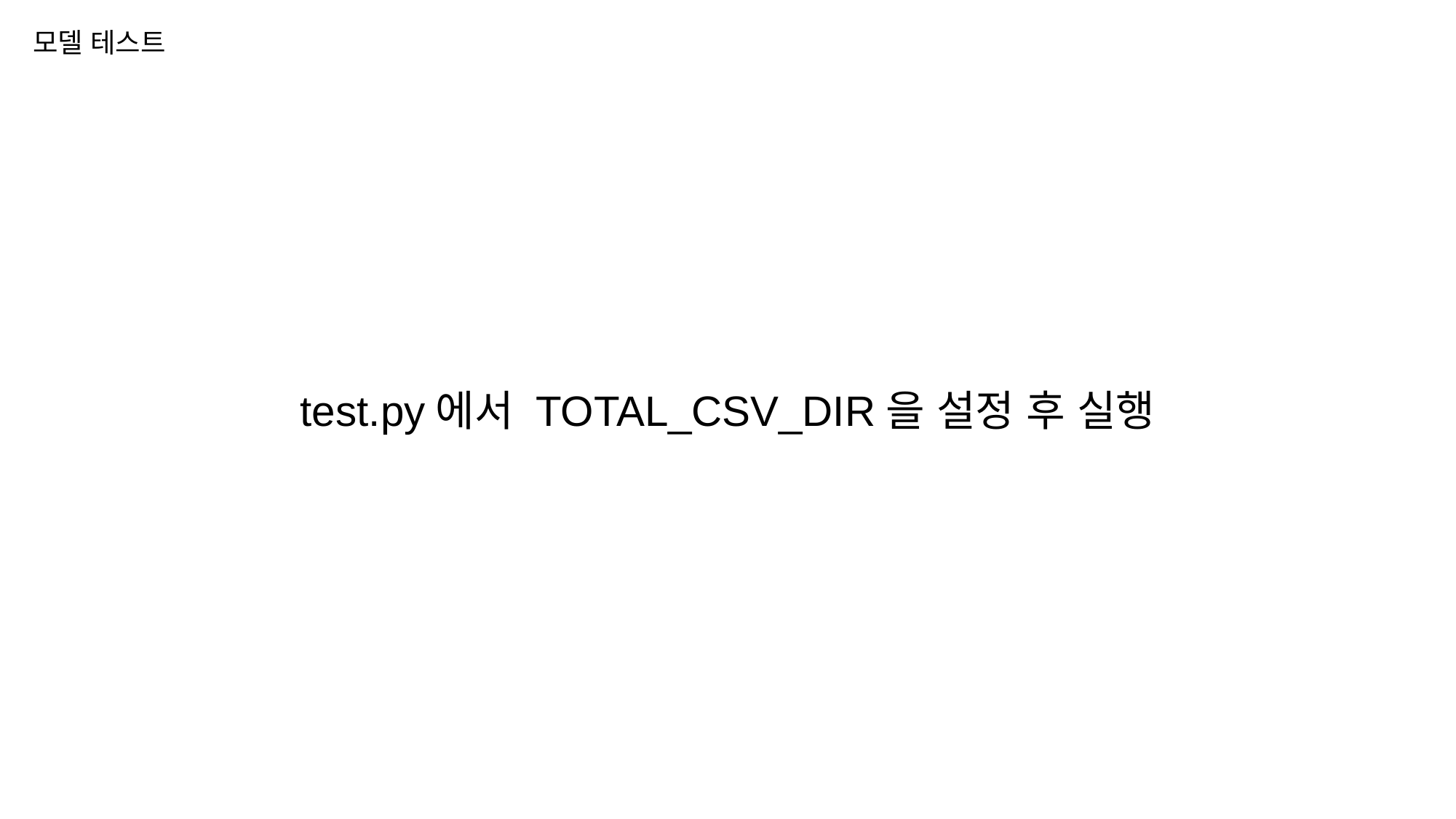

모델 테스트
test.py에서 TOTAL_CSV_DIR을 설정 후 실행